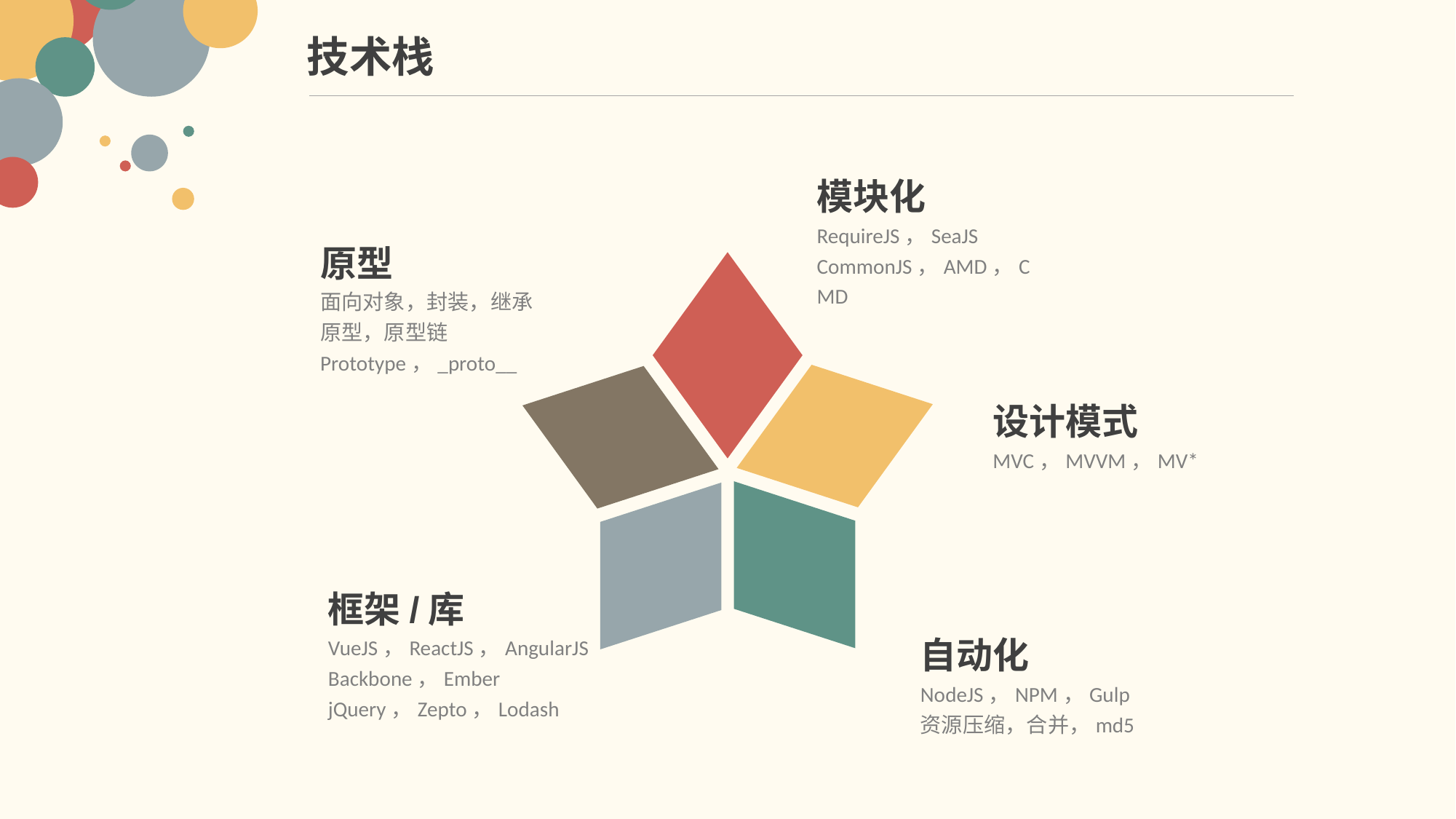

技术栈
模块化
RequireJS，SeaJS
CommonJS，AMD，CMD
原型
面向对象，封装，继承原型，原型链
Prototype，_proto__

设计模式
MVC，MVVM，MV*

框架/库
VueJS，ReactJS，AngularJS
Backbone，Ember
jQuery，Zepto，Lodash
自动化
NodeJS，NPM，Gulp
资源压缩，合并，md5